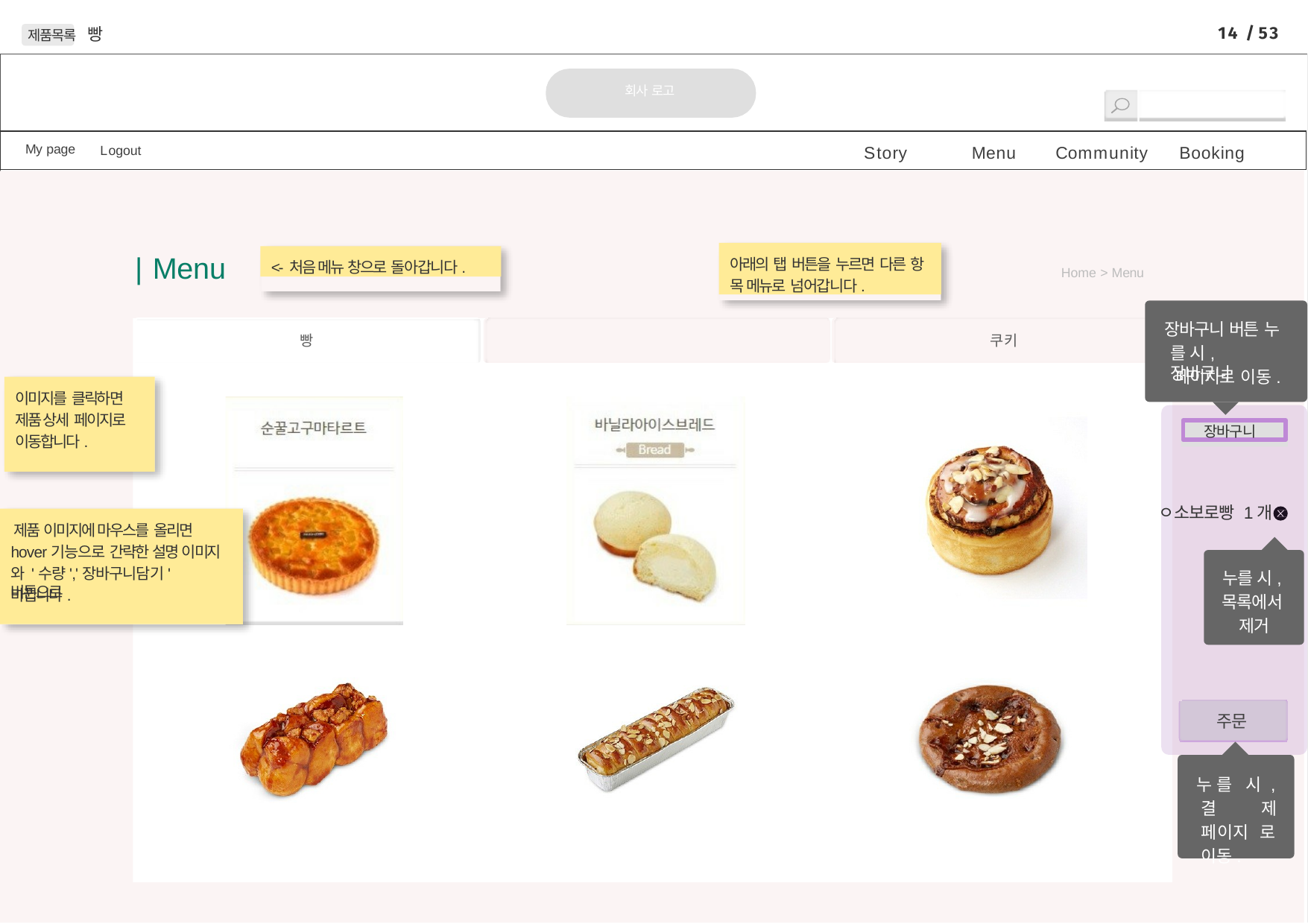

14 / 53
제품목록   빵

회사 로고

My page
Story
Menu
Community
Booking
Logout

아래의 탭 버튼을 누르면 다른 항  목 메뉴로 넘어갑니다.
<- 처음 메뉴 창으로 돌아갑니다.
| Menu

Home > Menu

장바구니 버튼 누
빵
케이크
쿠키
를 시, 장바구니
페이지로 이동.
이미지를 클릭하면

제품 상세 페이지로

장바구니
이동합니다.
ㅇ소보로빵 1개
제품 이미지에 마우스를 올리면
hover기능으로 간략한 설명 이미지

와 '수량','장바구니담기' 버튼으로
누를 시,  목록에서  제거
바뀝니다.

주문

누를 시, 결  제 페이지  로 이동.